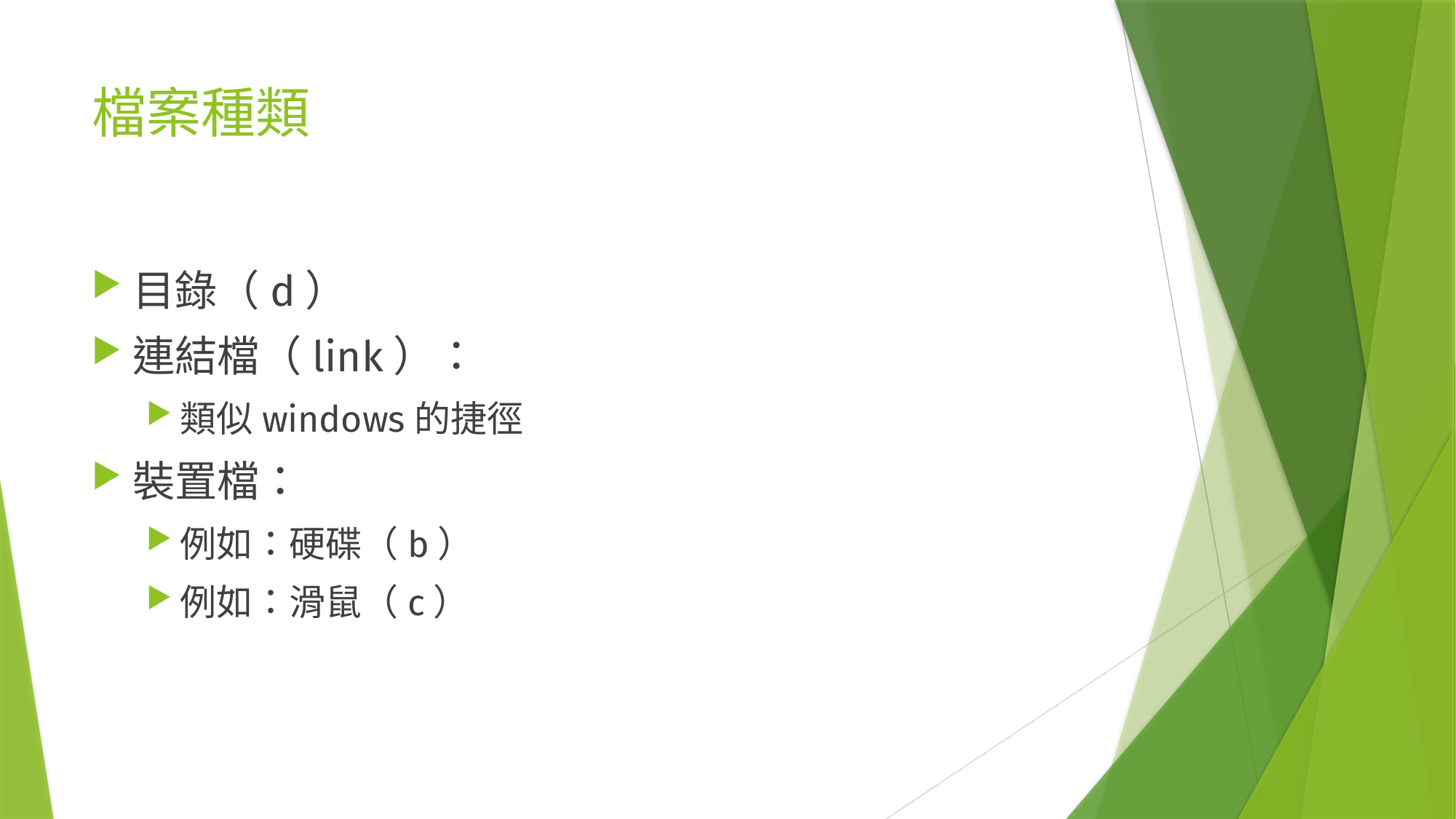

# 檔案種類
目錄（d）
連結檔（link）：
類似windows的捷徑
裝置檔：
例如：硬碟（b）
例如：滑鼠（c）